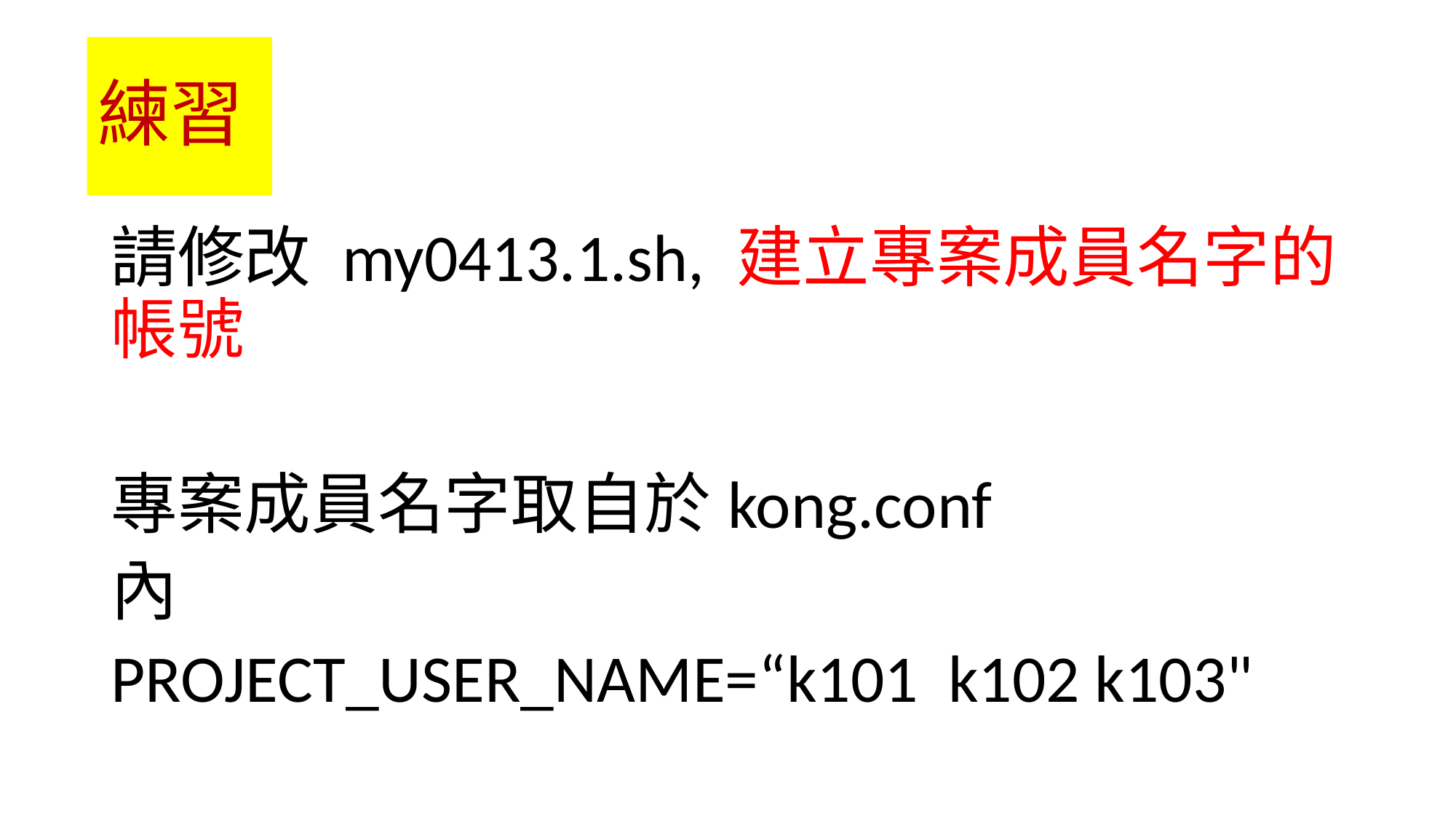

# 練習
請修改 my0413.1.sh, 建立專案成員名字的帳號

專案成員名字取自於kong.conf
內
PROJECT_USER_NAME=“k101  k102 k103"